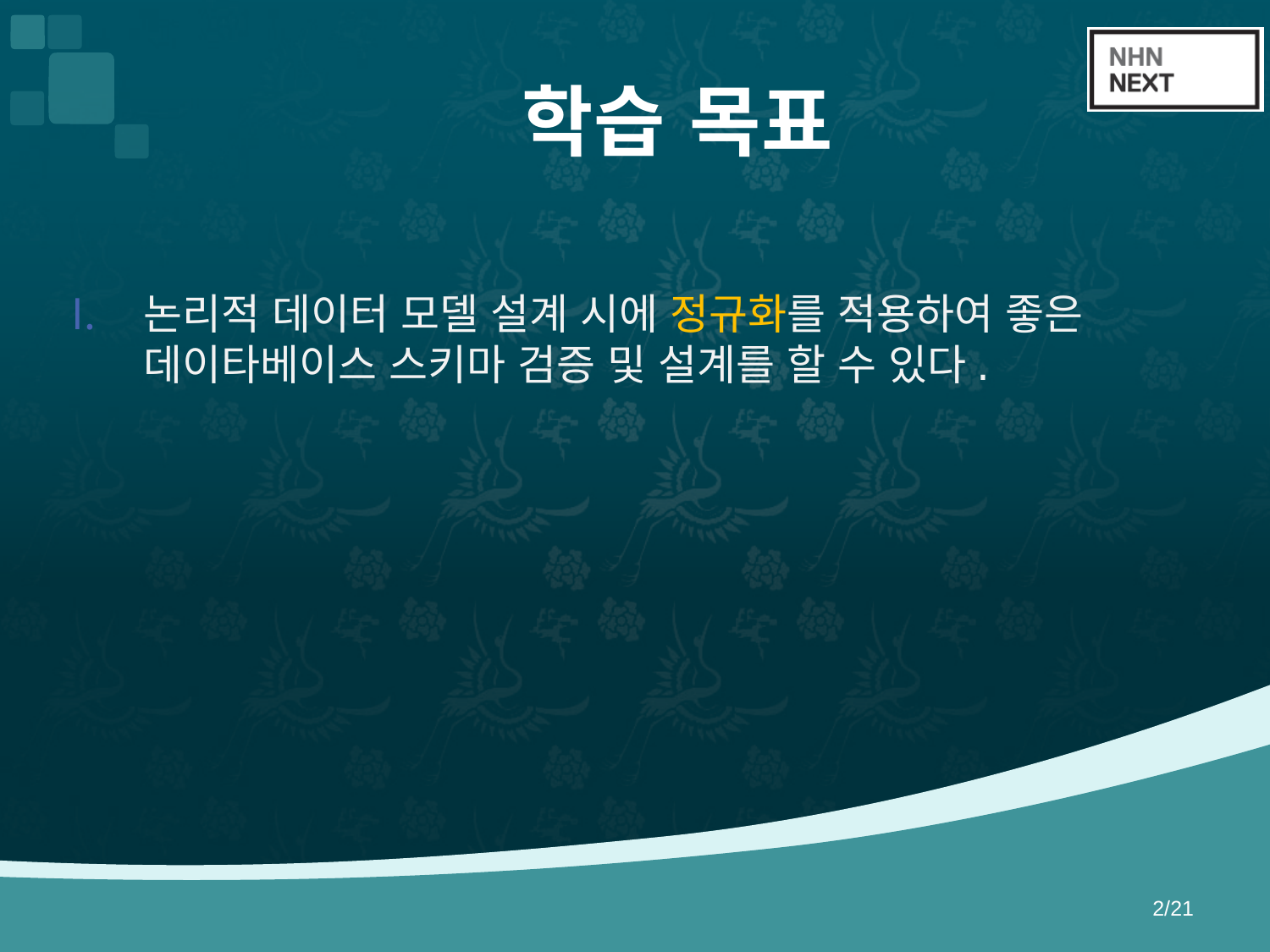

# 학습 목표

논리적 데이터 모델 설계 시에 정규화를 적용하여 좋은 데이타베이스 스키마 검증 및 설계를 할 수 있다.
2/21